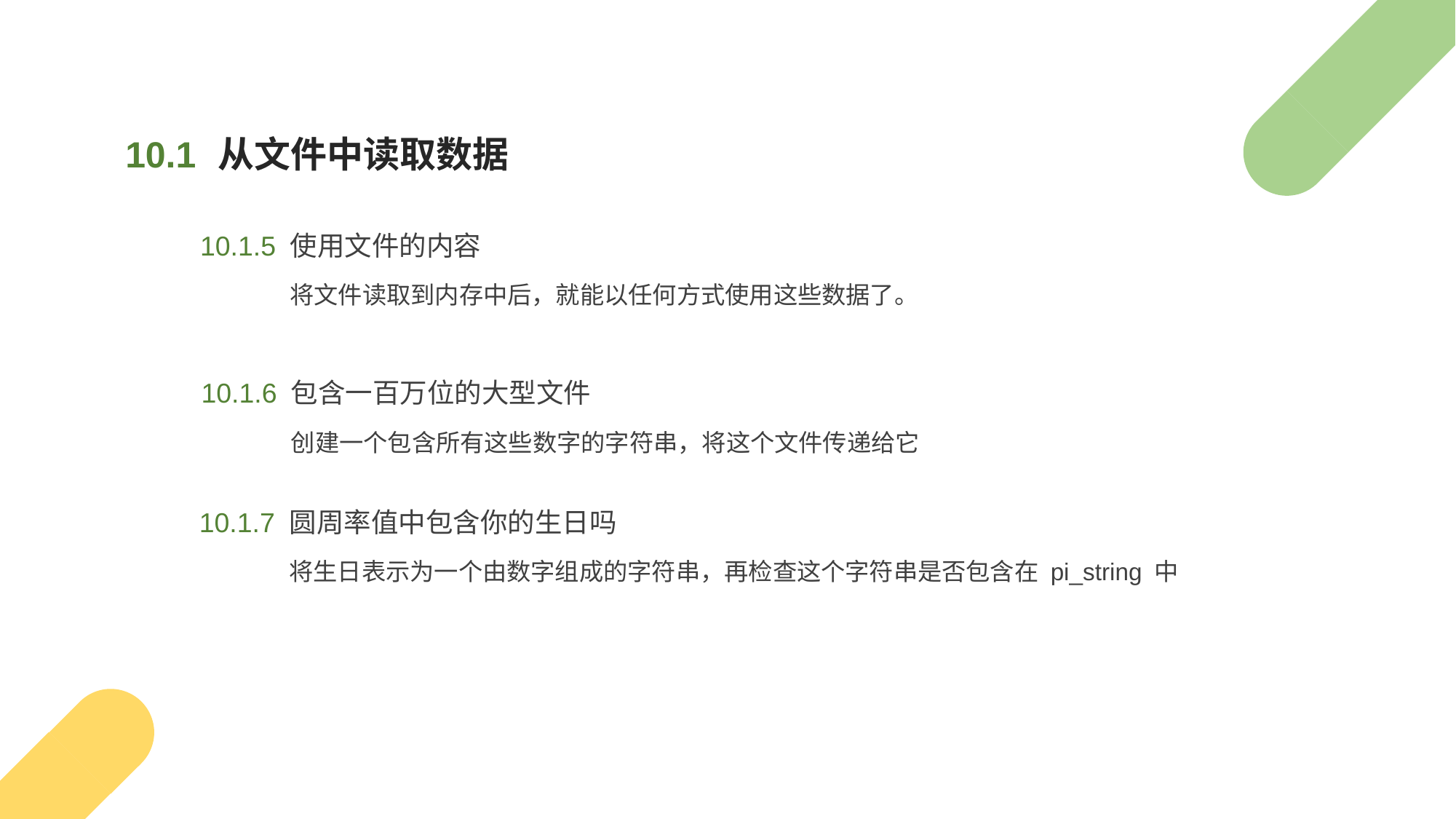

从文件中读取数据
10.1
使用文件的内容
10.1.5
将文件读取到内存中后，就能以任何方式使用这些数据了。
包含一百万位的大型文件
10.1.6
创建一个包含所有这些数字的字符串，将这个文件传递给它
圆周率值中包含你的生日吗
10.1.7
将生日表示为一个由数字组成的字符串，再检查这个字符串是否包含在 pi_string 中